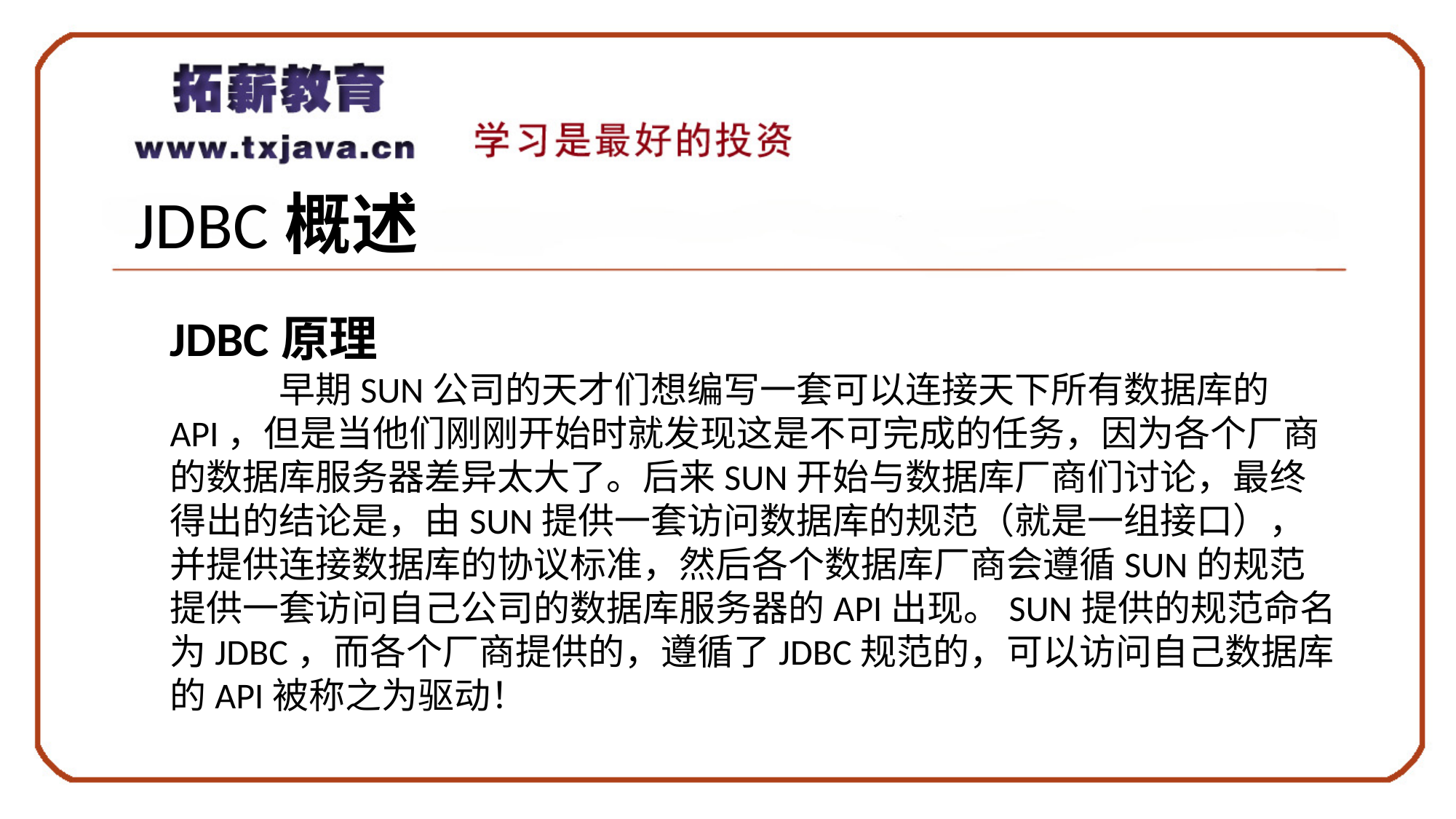

# JDBC概述
JDBC原理
	早期SUN公司的天才们想编写一套可以连接天下所有数据库的API，但是当他们刚刚开始时就发现这是不可完成的任务，因为各个厂商的数据库服务器差异太大了。后来SUN开始与数据库厂商们讨论，最终得出的结论是，由SUN提供一套访问数据库的规范（就是一组接口），并提供连接数据库的协议标准，然后各个数据库厂商会遵循SUN的规范提供一套访问自己公司的数据库服务器的API出现。SUN提供的规范命名为JDBC，而各个厂商提供的，遵循了JDBC规范的，可以访问自己数据库的API被称之为驱动！